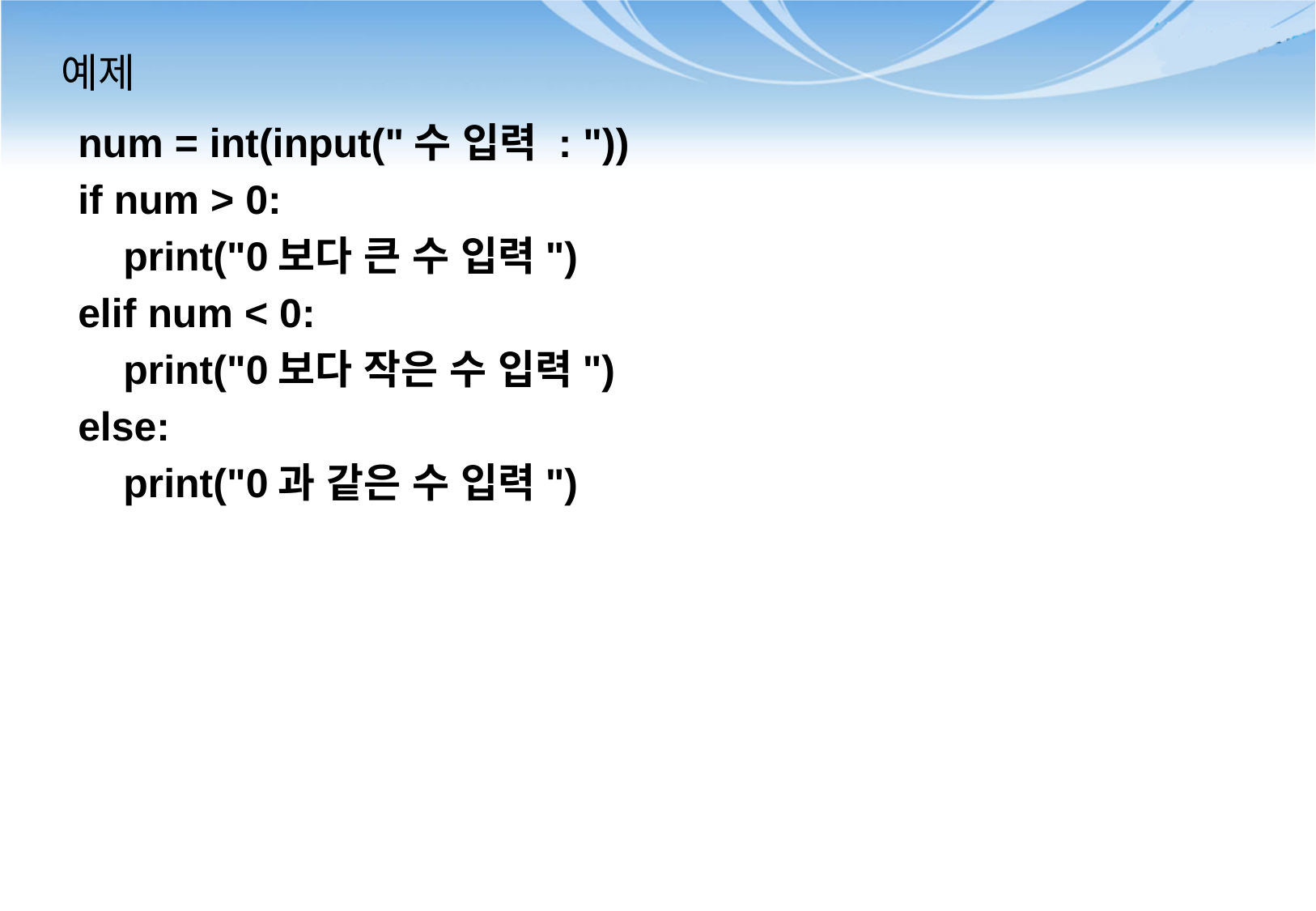

# 예제
num = int(input("수 입력 : "))
if num > 0:
    print("0보다 큰 수 입력")
elif num < 0:
    print("0보다 작은 수 입력")
else:
    print("0과 같은 수 입력")